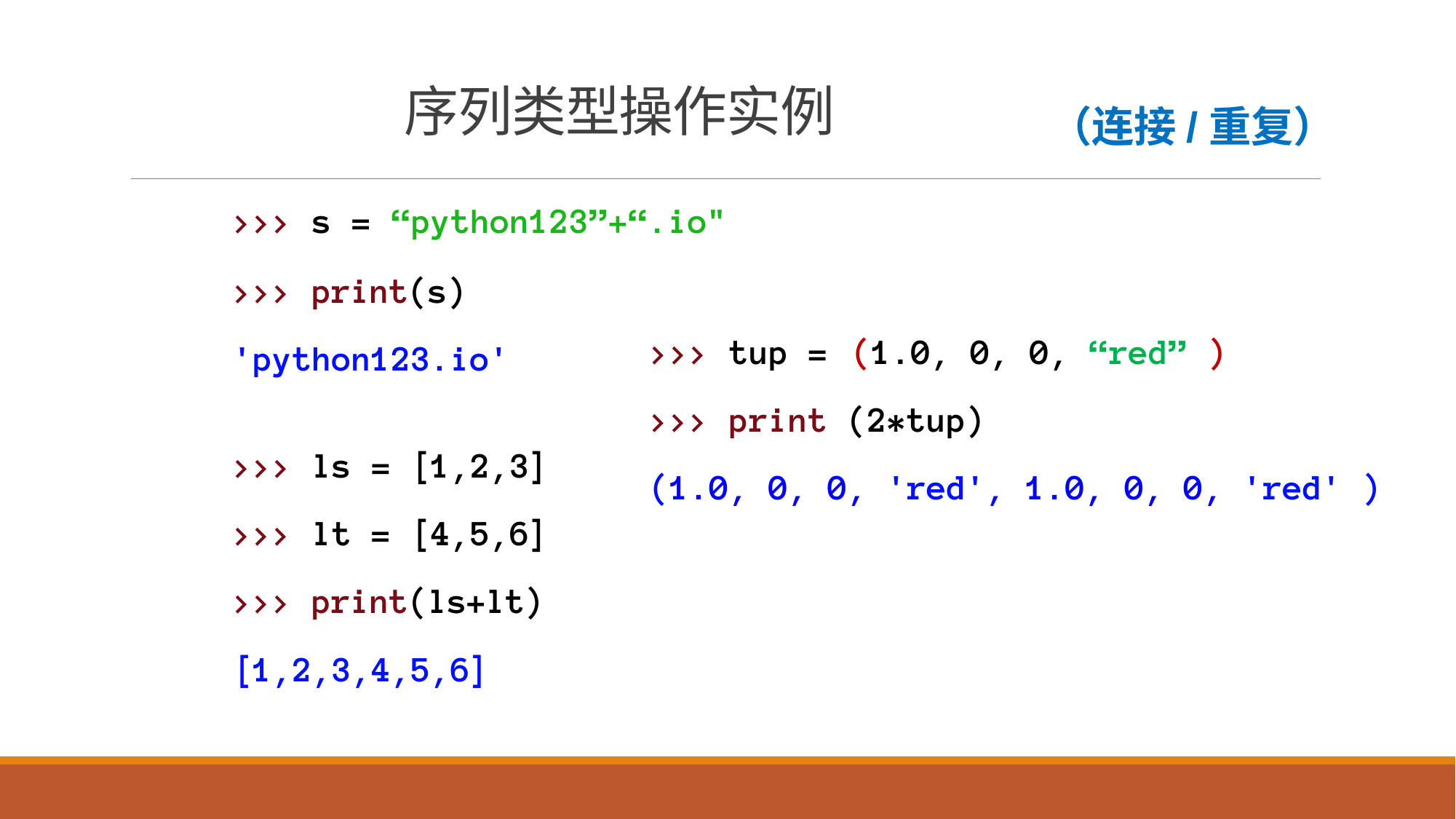

# 序列类型操作实例
（连接/重复）
>>> s = “python123”+“.io"
>>> print(s)
'python123.io'
>>> tup =	(1.0, 0, 0, “red” )
>>> print (2*tup)
(1.0, 0, 0, 'red', 1.0, 0, 0, 'red' )
>>> ls = [1,2,3]
>>> lt = [4,5,6]
>>> print(ls+lt)
[1,2,3,4,5,6]